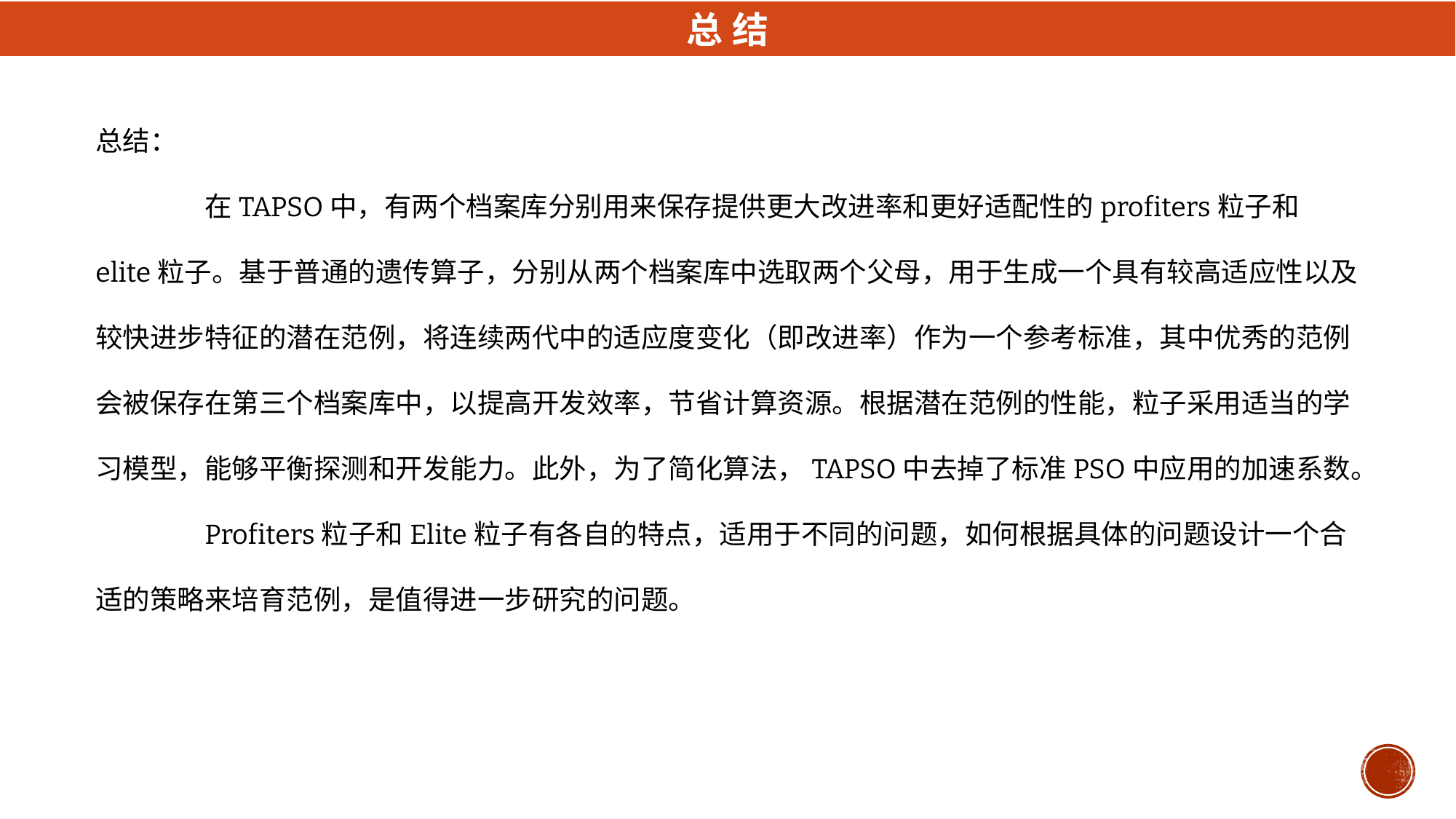

总结
总结：
	在TAPSO中，有两个档案库分别用来保存提供更大改进率和更好适配性的profiters粒子和elite粒子。基于普通的遗传算子，分别从两个档案库中选取两个父母，用于生成一个具有较高适应性以及较快进步特征的潜在范例，将连续两代中的适应度变化（即改进率）作为一个参考标准，其中优秀的范例会被保存在第三个档案库中，以提高开发效率，节省计算资源。根据潜在范例的性能，粒子采用适当的学习模型，能够平衡探测和开发能力。此外，为了简化算法，TAPSO中去掉了标准PSO中应用的加速系数。
	Profiters粒子和Elite粒子有各自的特点，适用于不同的问题，如何根据具体的问题设计一个合适的策略来培育范例，是值得进一步研究的问题。